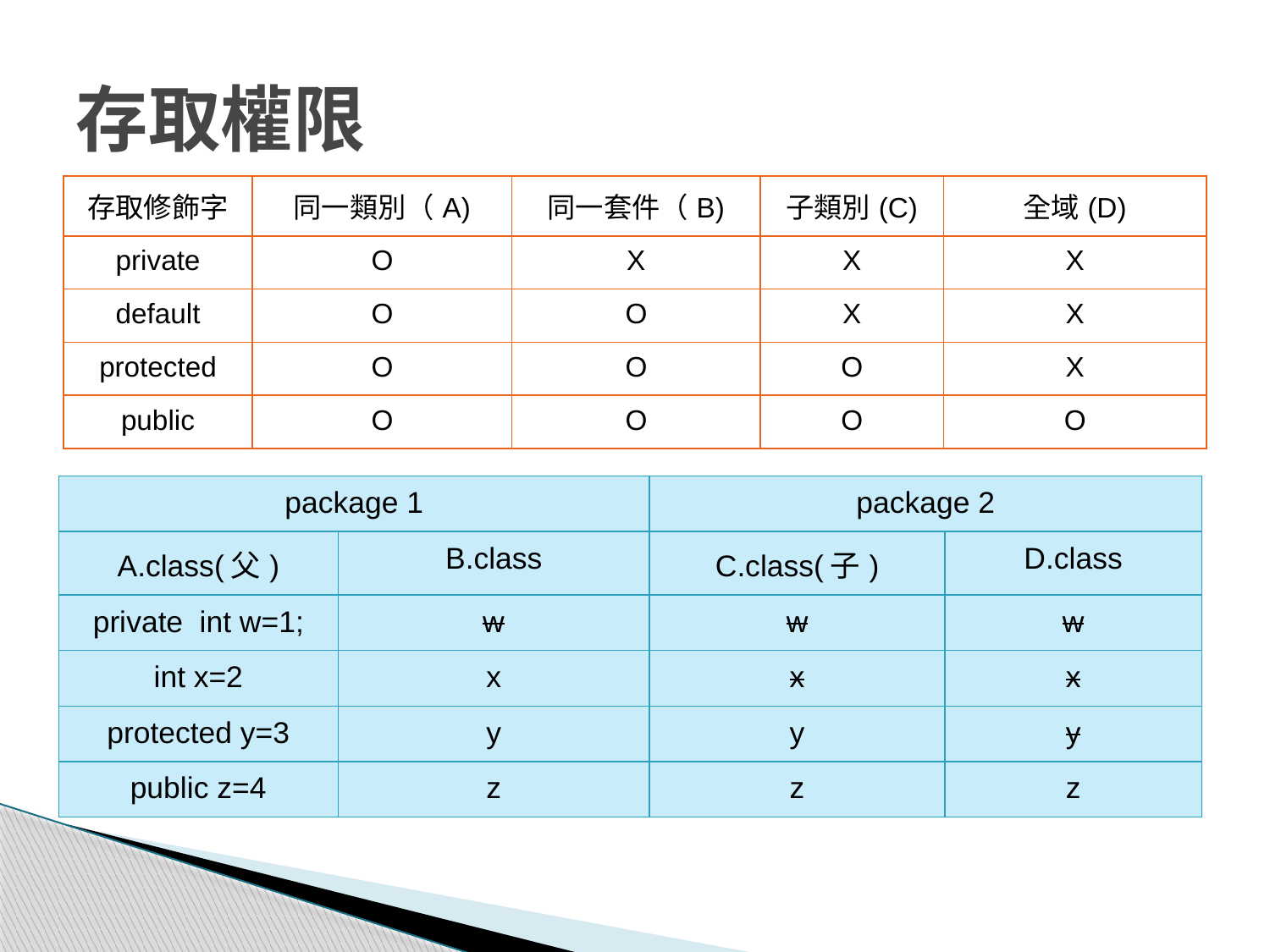

# 存取權限
| 存取修飾字 | 同一類別（A) | 同一套件（B) | 子類別(C) | 全域(D) |
| --- | --- | --- | --- | --- |
| private | O | X | X | X |
| default | O | O | X | X |
| protected | O | O | O | X |
| public | O | O | O | O |
| package 1 |  | package 2 |  |
| --- | --- | --- | --- |
| A.class(父) | B.class | C.class(子) | D.class |
| private  int w=1; | w | w | w |
| int x=2 | x | x | x |
| protected y=3 | y | y | y |
| public z=4 | z | z | z |